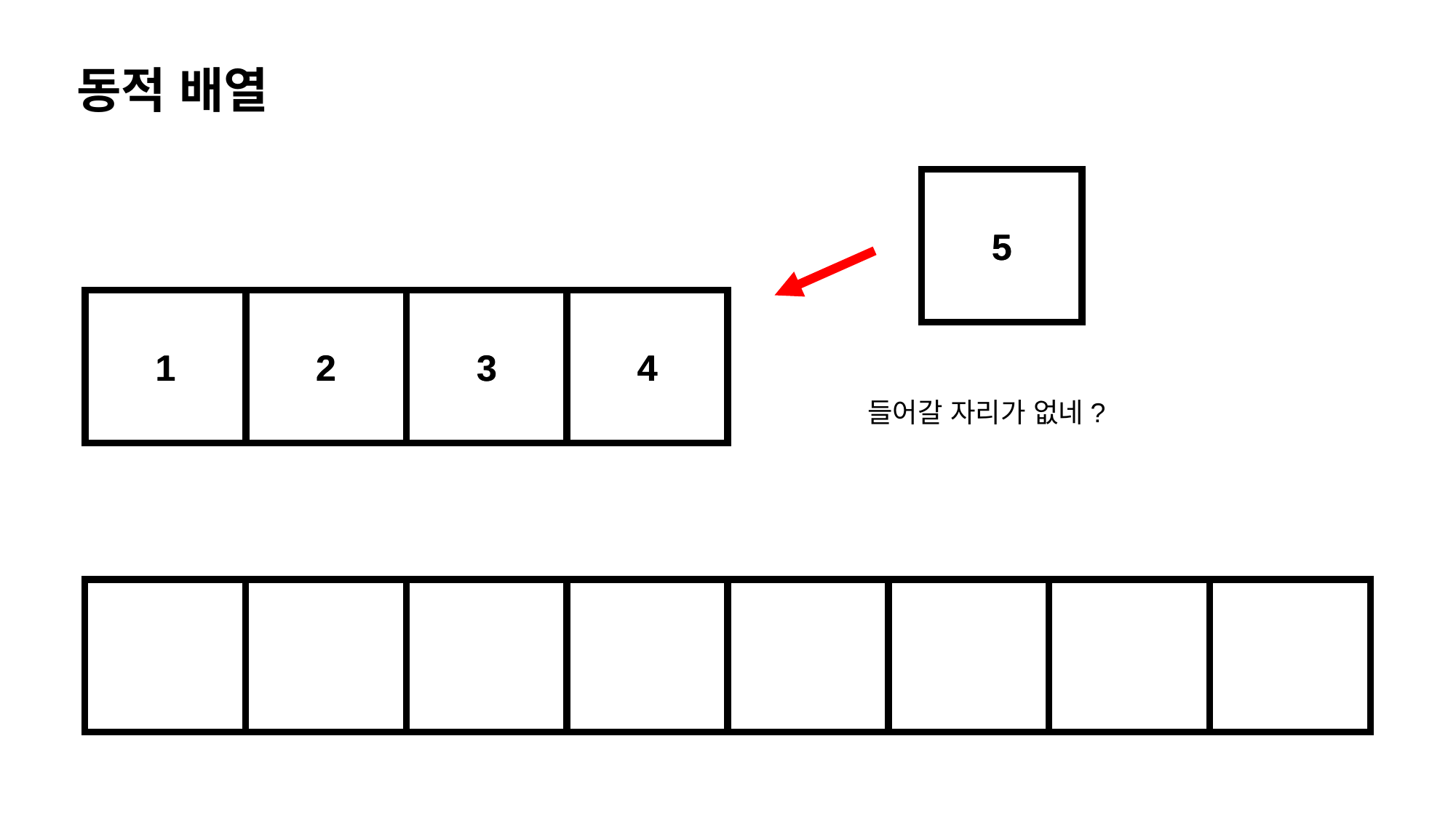

동적 배열
5
5
4
2
3
1
4
2
3
1
들어갈 자리가 없네?